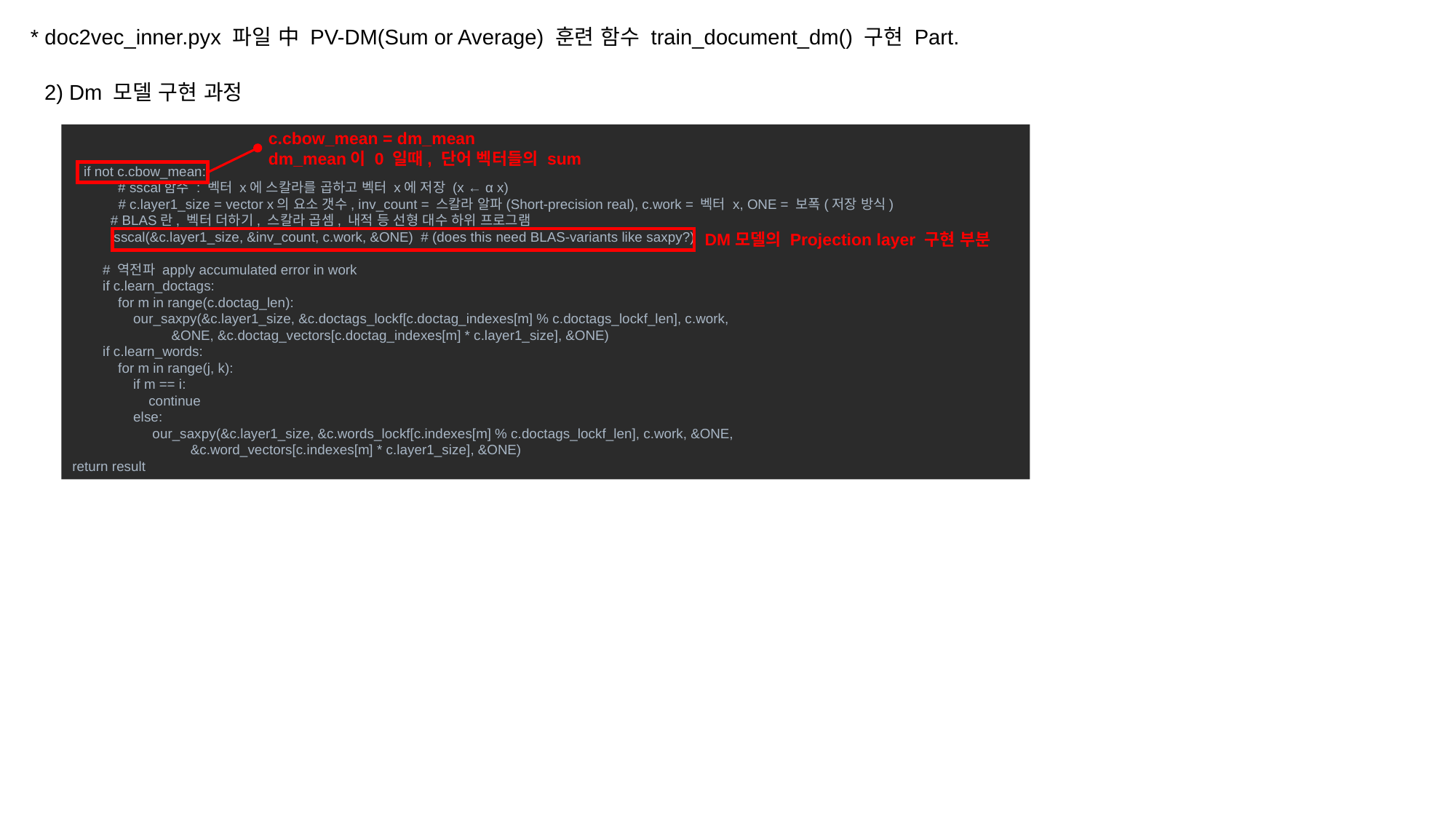

* doc2vec_inner.pyx 파일 中 PV-DM(Sum or Average) 훈련 함수 train_document_dm() 구현 Part.
2) Dm 모델 구현 과정

   if not c.cbow_mean:
            # sscal함수 : 벡터 x에 스칼라를 곱하고 벡터 x에 저장 (x ← α x)
            # c.layer1_size = vector x의 요소 갯수, inv_count = 스칼라 알파(Short-precision real), c.work = 벡터 x, ONE = 보폭(저장 방식)
          # BLAS란, 벡터 더하기, 스칼라 곱셈, 내적 등 선형 대수 하위 프로그램
          sscal(&c.layer1_size, &inv_count, c.work, &ONE)  # (does this need BLAS-variants like saxpy?)
        # 역전파 apply accumulated error in work
        if c.learn_doctags:
            for m in range(c.doctag_len):
                our_saxpy(&c.layer1_size, &c.doctags_lockf[c.doctag_indexes[m] % c.doctags_lockf_len], c.work,
                          &ONE, &c.doctag_vectors[c.doctag_indexes[m] * c.layer1_size], &ONE)
        if c.learn_words:
            for m in range(j, k):
                if m == i:
                    continue
                else:
                     our_saxpy(&c.layer1_size, &c.words_lockf[c.indexes[m] % c.doctags_lockf_len], c.work, &ONE,
                               &c.word_vectors[c.indexes[m] * c.layer1_size], &ONE)
return result
c.cbow_mean = dm_mean
dm_mean이 0 일때, 단어 벡터들의 sum

DM모델의 Projection layer 구현 부분